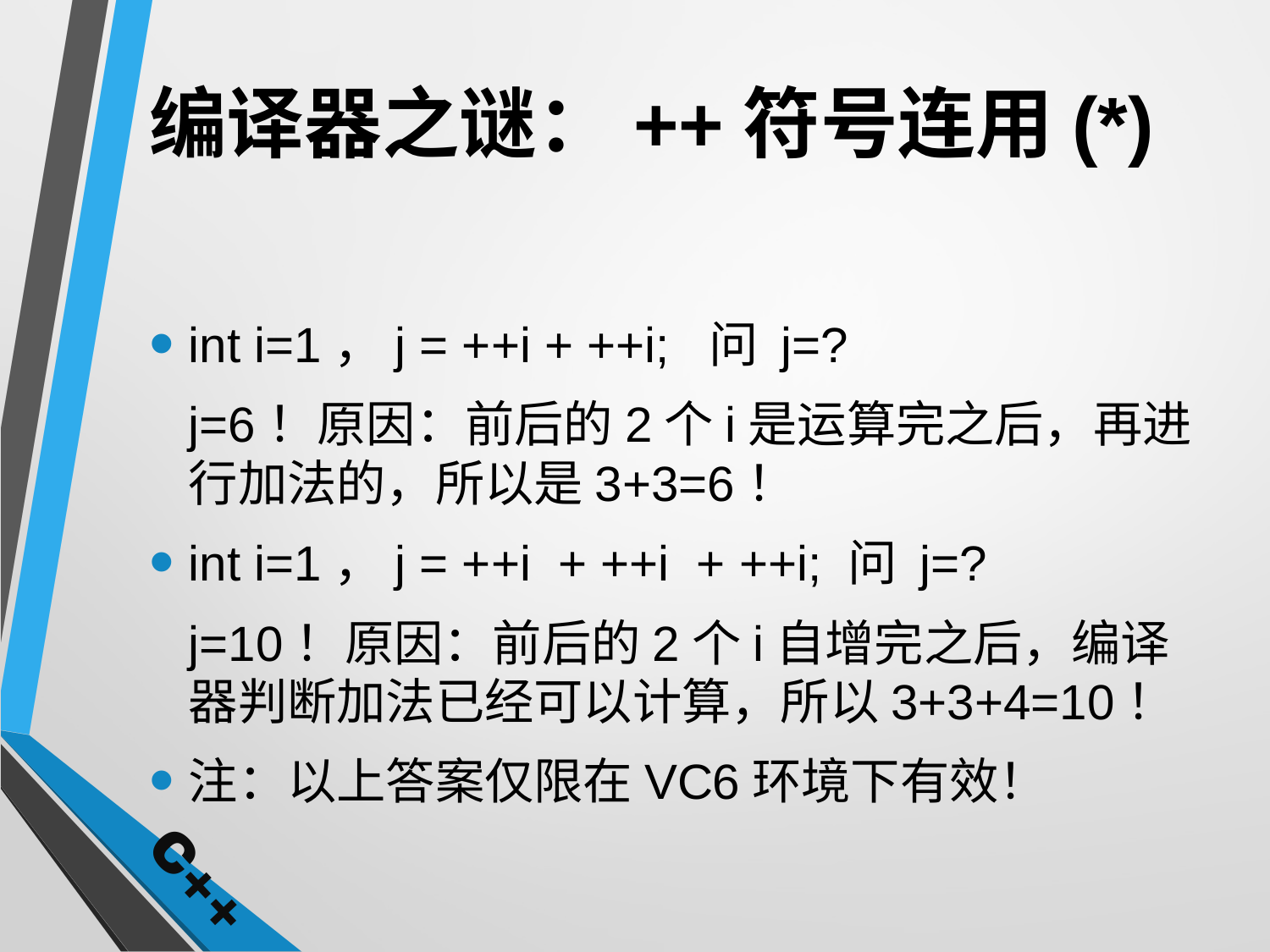

# 编译器之谜：++符号连用(*)
int i=1，j = ++i + ++i;  问 j=?
	j=6！原因：前后的2个i是运算完之后，再进行加法的，所以是3+3=6！
int i=1，j = ++i  + ++i  + ++i; 问 j=?
	j=10！原因：前后的2个i自增完之后，编译器判断加法已经可以计算，所以3+3+4=10！
注：以上答案仅限在VC6环境下有效！